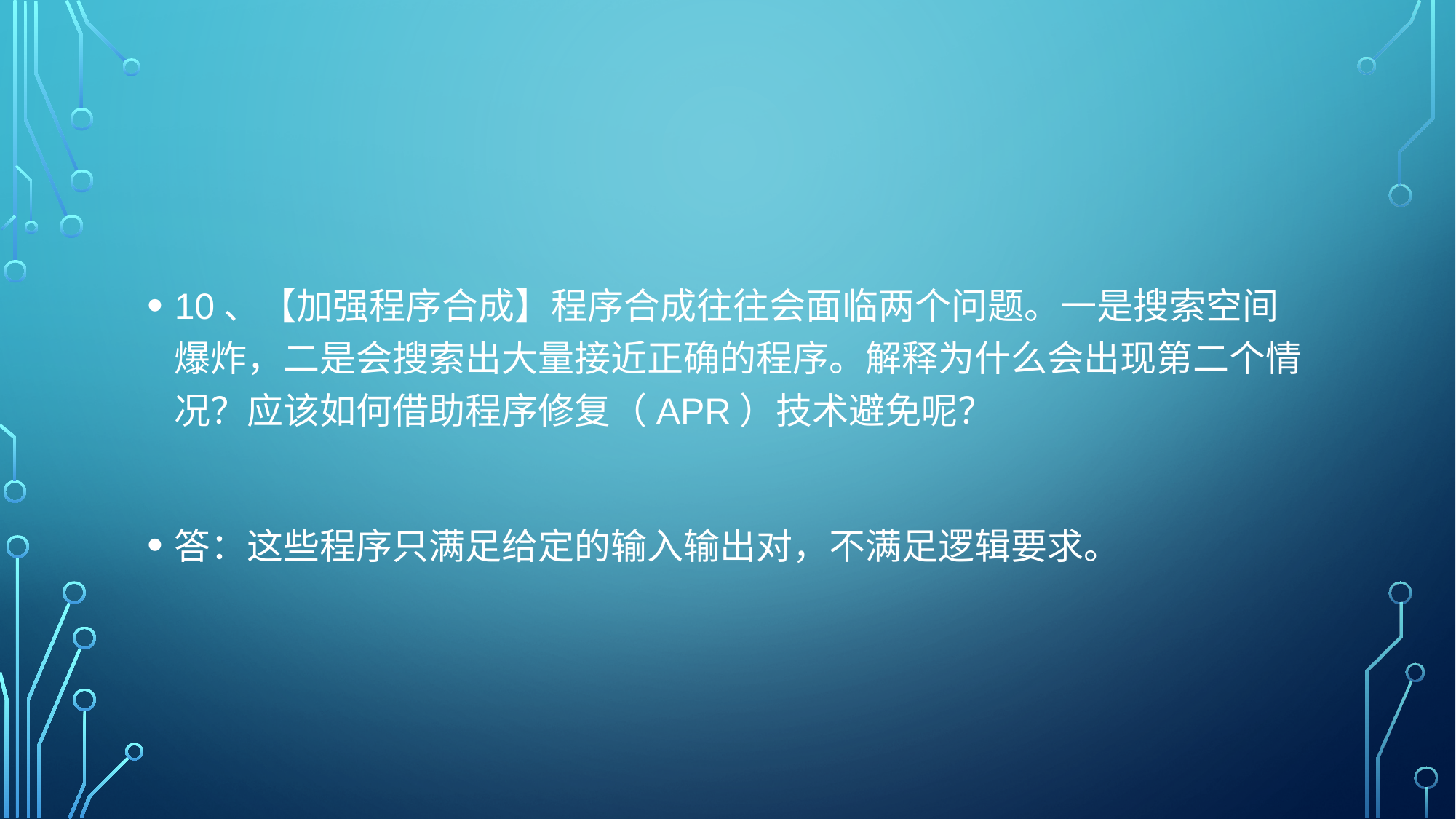

#
10、【加强程序合成】程序合成往往会面临两个问题。一是搜索空间爆炸，二是会搜索出大量接近正确的程序。解释为什么会出现第二个情况？应该如何借助程序修复（APR）技术避免呢？

答：这些程序只满足给定的输入输出对，不满足逻辑要求。